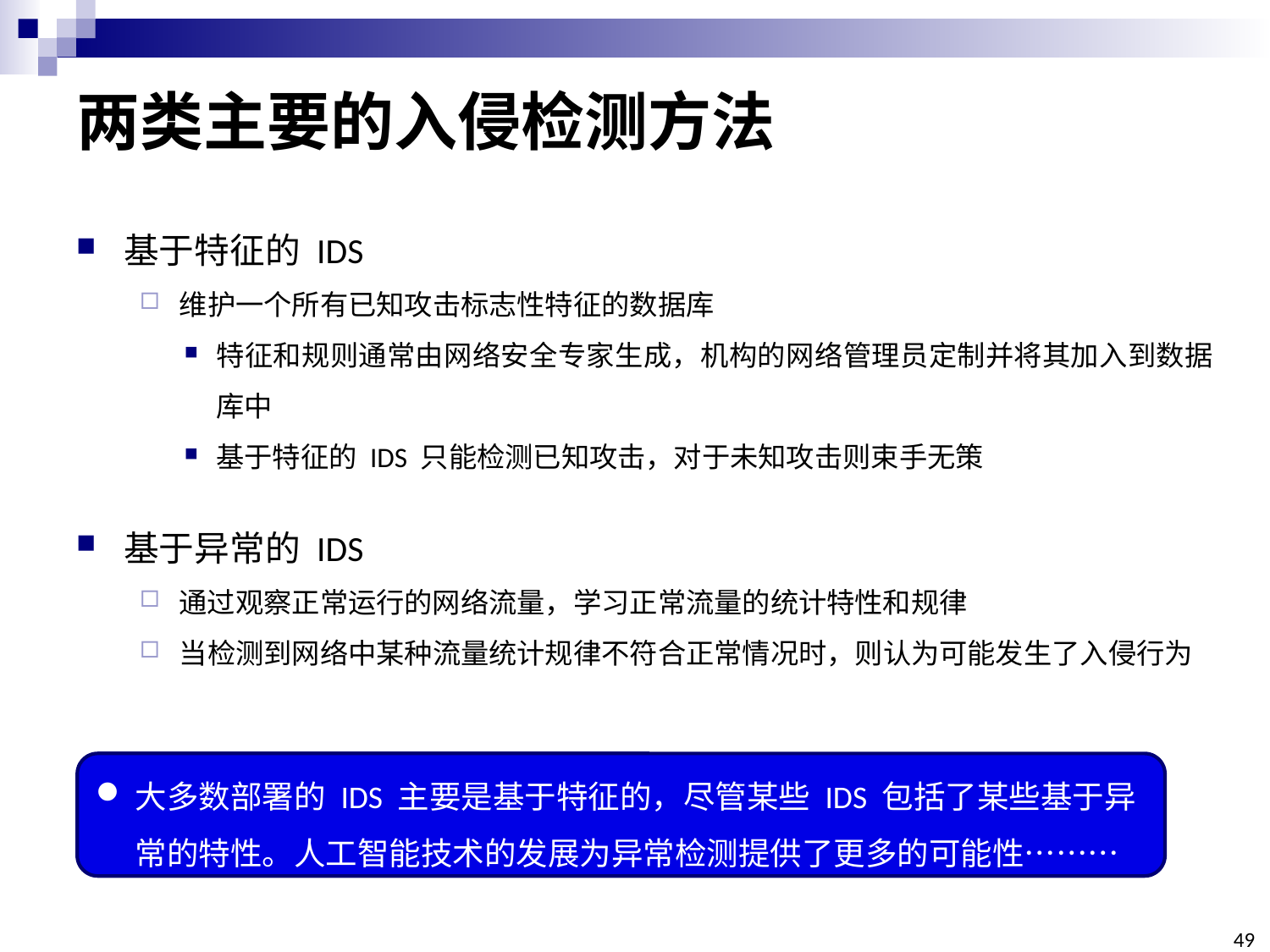

# 两类主要的入侵检测方法
基于特征的 IDS
维护一个所有已知攻击标志性特征的数据库
特征和规则通常由网络安全专家生成，机构的网络管理员定制并将其加入到数据库中
基于特征的 IDS 只能检测已知攻击，对于未知攻击则束手无策
基于异常的 IDS
通过观察正常运行的网络流量，学习正常流量的统计特性和规律
当检测到网络中某种流量统计规律不符合正常情况时，则认为可能发生了入侵行为
大多数部署的 IDS 主要是基于特征的，尽管某些 IDS 包括了某些基于异常的特性。人工智能技术的发展为异常检测提供了更多的可能性………
49